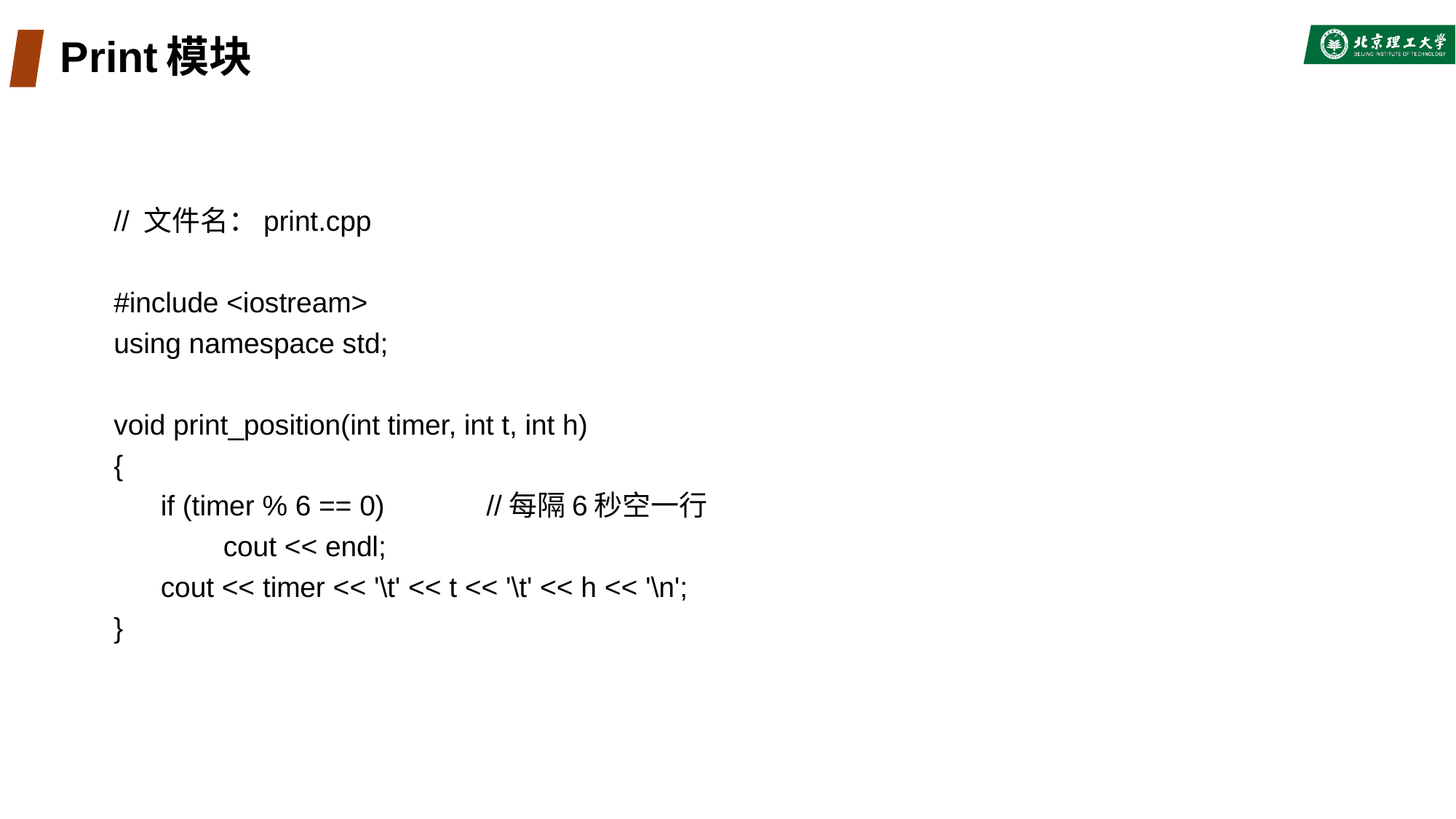

# Print模块
// 文件名：print.cpp

#include <iostream>
using namespace std;

void print_position(int timer, int t, int h)
{
      if (timer % 6 == 0)             //每隔6秒空一行
              cout << endl;
      cout << timer << '\t' << t << '\t' << h << '\n';
}